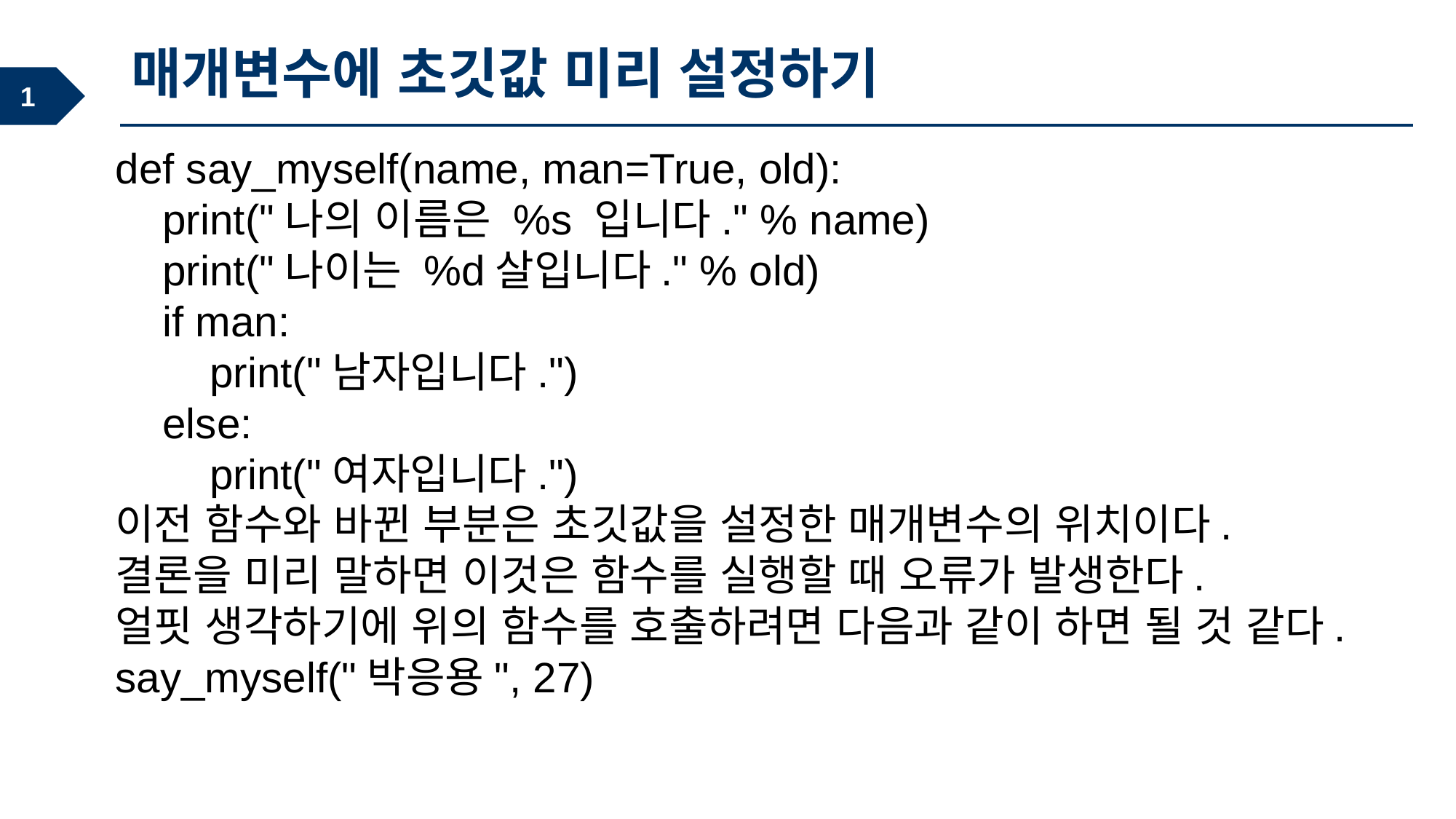

매개변수에 초깃값 미리 설정하기
def say_myself(name, man=True, old):
    print("나의 이름은 %s 입니다." % name)
    print("나이는 %d살입니다." % old)
    if man:
        print("남자입니다.")
    else:
        print("여자입니다.")
이전 함수와 바뀐 부분은 초깃값을 설정한 매개변수의 위치이다. 결론을 미리 말하면 이것은 함수를 실행할 때 오류가 발생한다.
얼핏 생각하기에 위의 함수를 호출하려면 다음과 같이 하면 될 것 같다.
say_myself("박응용", 27)